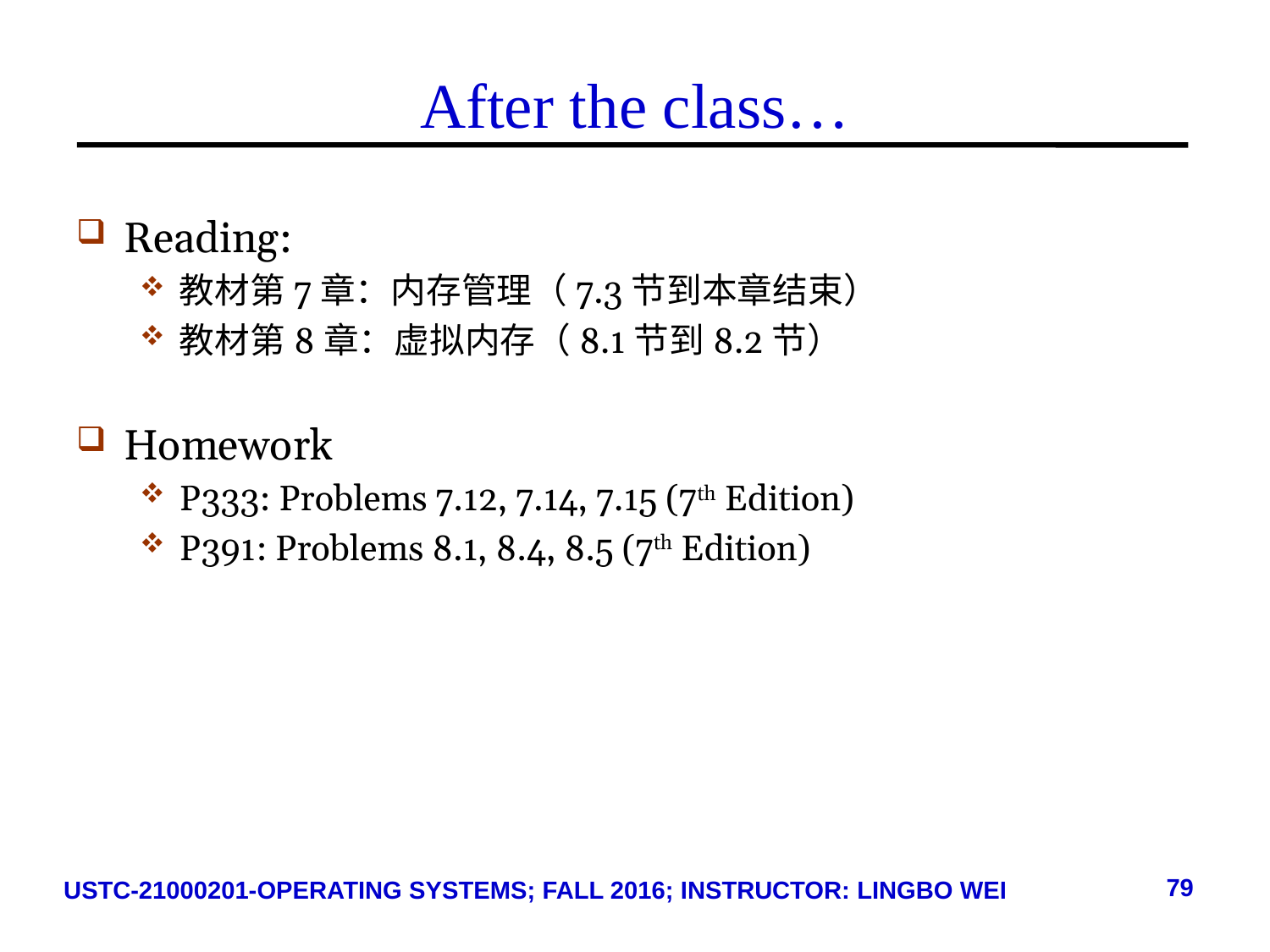

# After the class…
Reading:
教材第7章：内存管理（7.3节到本章结束）
教材第8章：虚拟内存（8.1节到8.2节）

Homework
P333: Problems 7.12, 7.14, 7.15 (7th Edition)
P391: Problems 8.1, 8.4, 8.5 (7th Edition)

79
USTC-21000201-OPERATING SYSTEMS; FALL 2016; INSTRUCTOR: LINGBO WEI